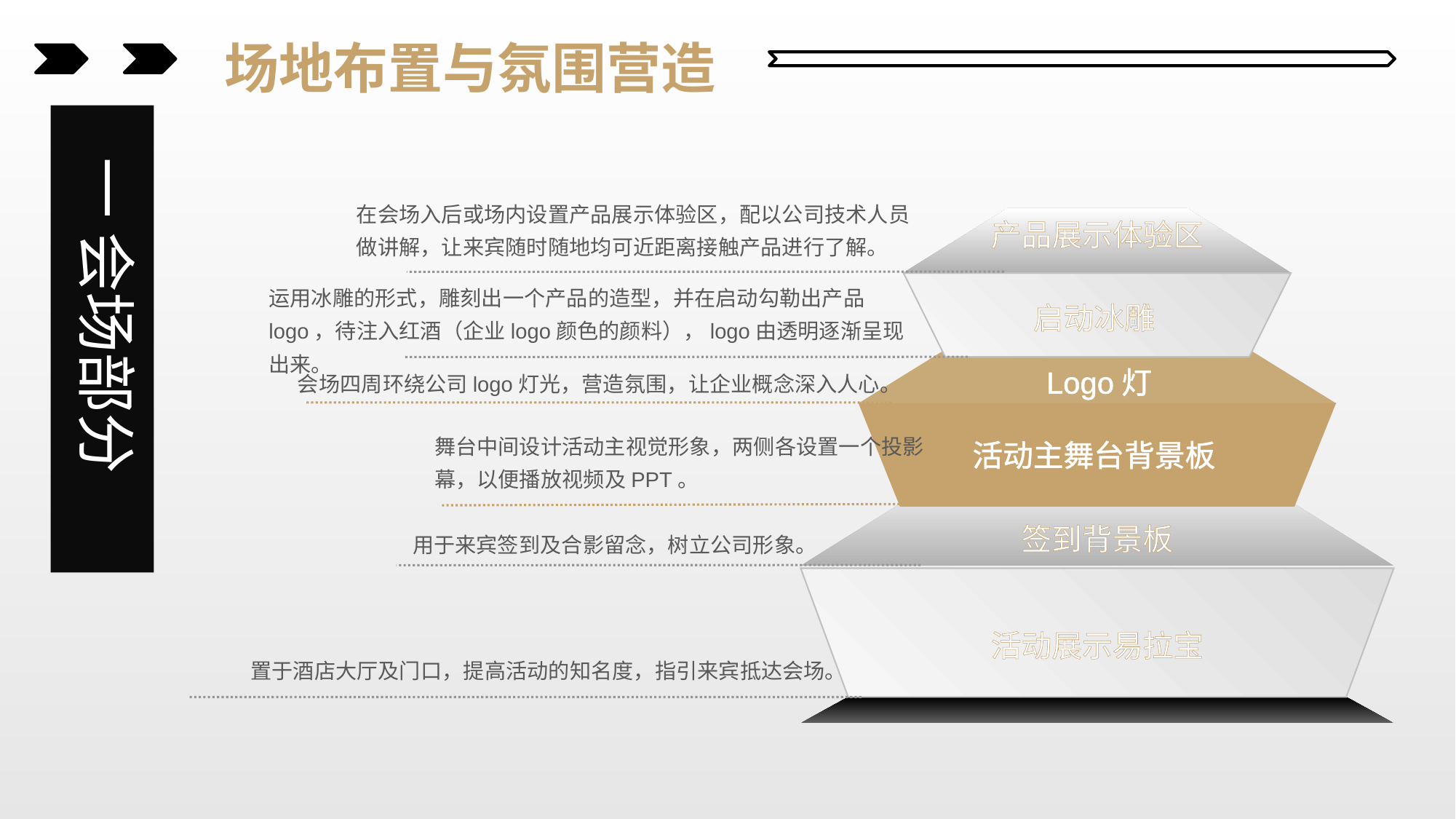

场地布置与氛围营造

一 会场部分
在会场入后或场内设置产品展示体验区，配以公司技术人员做讲解，让来宾随时随地均可近距离接触产品进行了解。

产品展示体验区
运用冰雕的形式，雕刻出一个产品的造型，并在启动勾勒出产品logo，待注入红酒（企业logo颜色的颜料），logo由透明逐渐呈现出来。

启动冰雕

Logo灯
会场四周环绕公司logo灯光，营造氛围，让企业概念深入人心。

舞台中间设计活动主视觉形象，两侧各设置一个投影幕，以便播放视频及PPT。
活动主舞台背景板

签到背景板
用于来宾签到及合影留念，树立公司形象。

活动展示易拉宝
置于酒店大厅及门口，提高活动的知名度，指引来宾抵达会场。